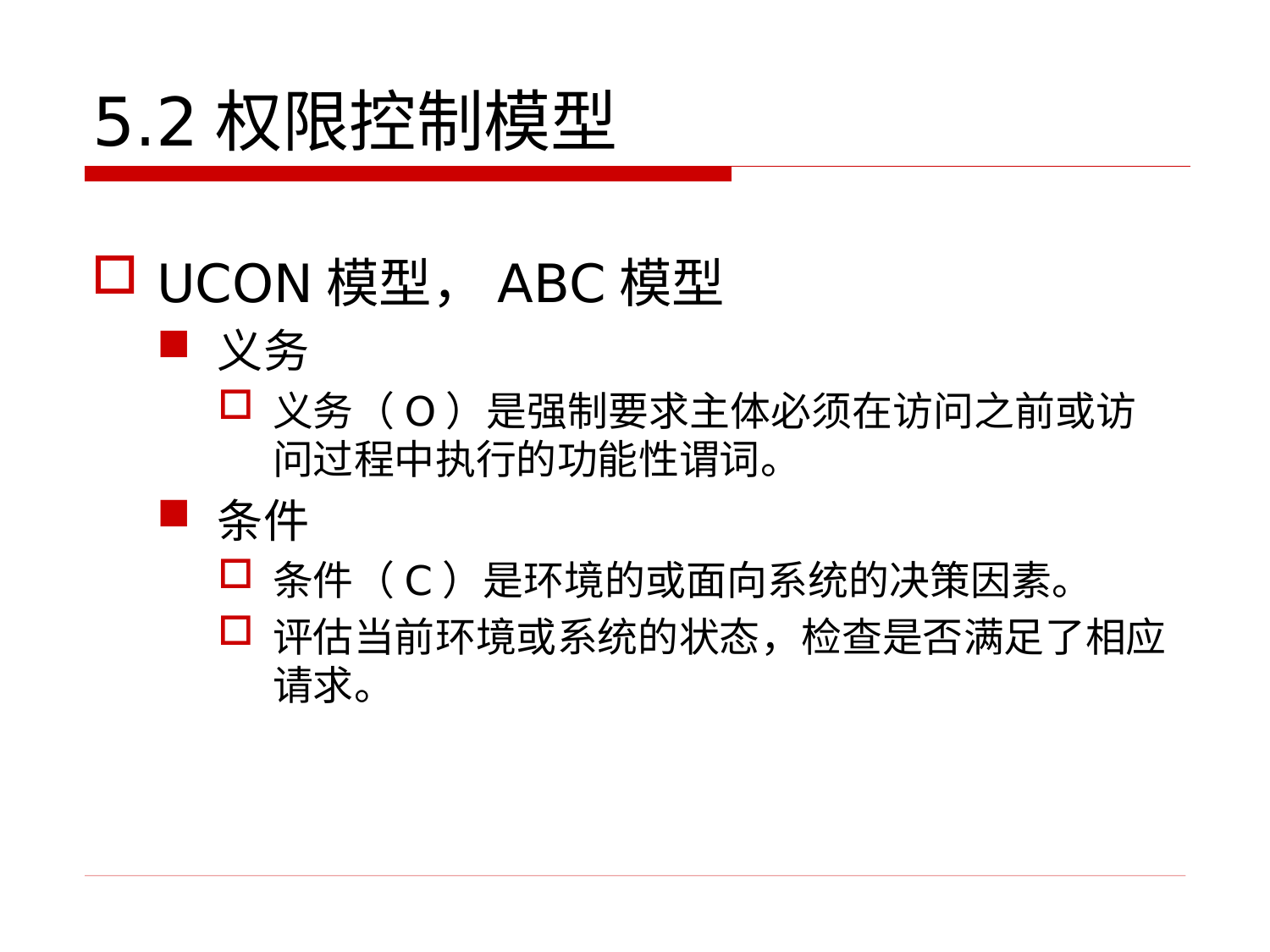

# 5.2权限控制模型
UCON模型，ABC模型
义务
义务（O）是强制要求主体必须在访问之前或访问过程中执行的功能性谓词。
条件
条件（C）是环境的或面向系统的决策因素。
评估当前环境或系统的状态，检查是否满足了相应请求。